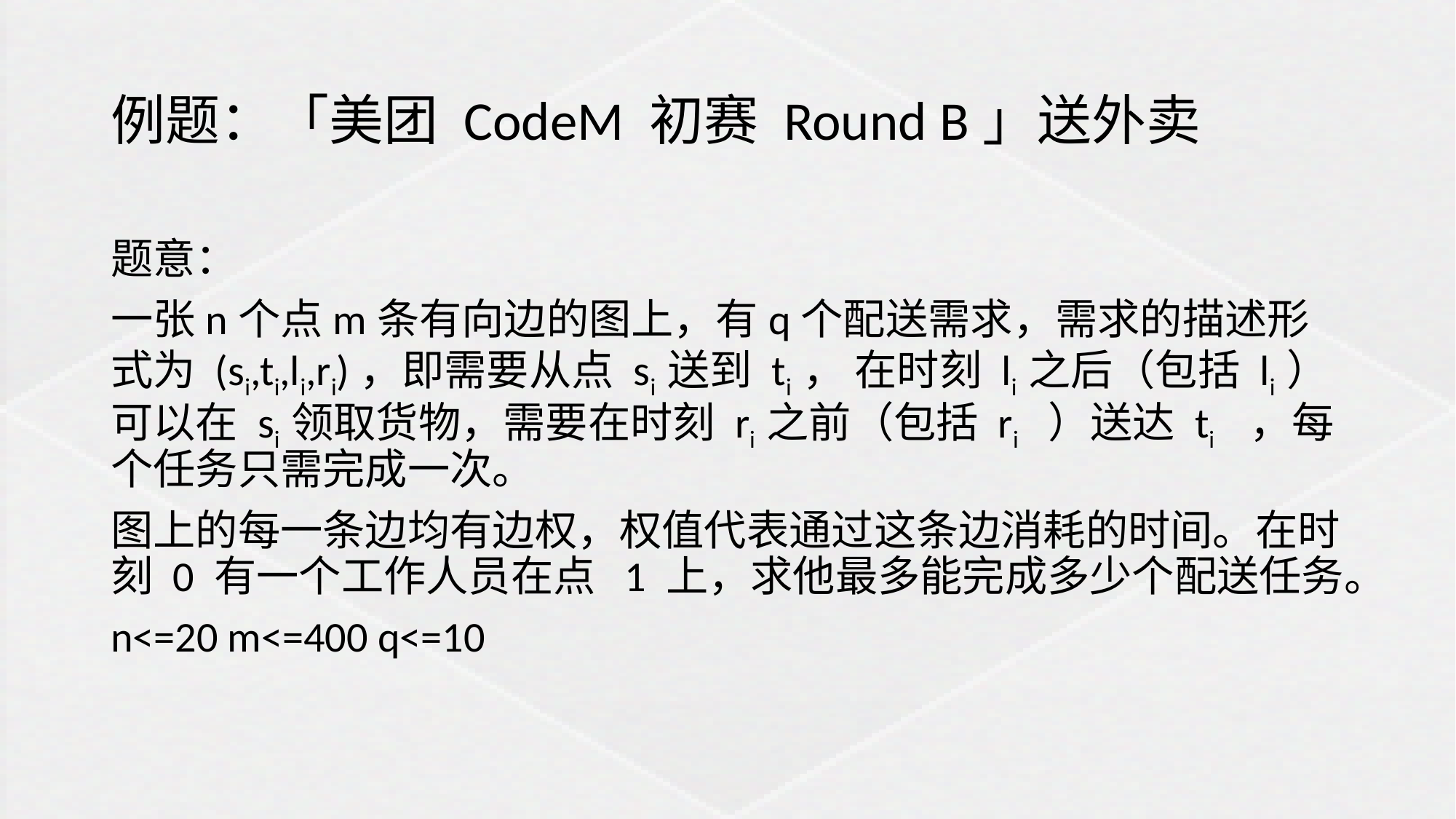

# 例题：「美团 CodeM 初赛 Round B」送外卖
题意：
一张n个点m条有向边的图上，有q个配送需求，需求的描述形式为 (si,ti,li,ri)，即需要从点 si 送到 ti ， 在时刻 li 之后（包括 li ）可以在 si 领取货物，需要在时刻 ri 之前（包括 ri  ）送达 ti   ，每个任务只需完成一次。
图上的每一条边均有边权，权值代表通过这条边消耗的时间。在时刻 0 有一个工作人员在点  1 上，求他最多能完成多少个配送任务。
n<=20 m<=400 q<=10